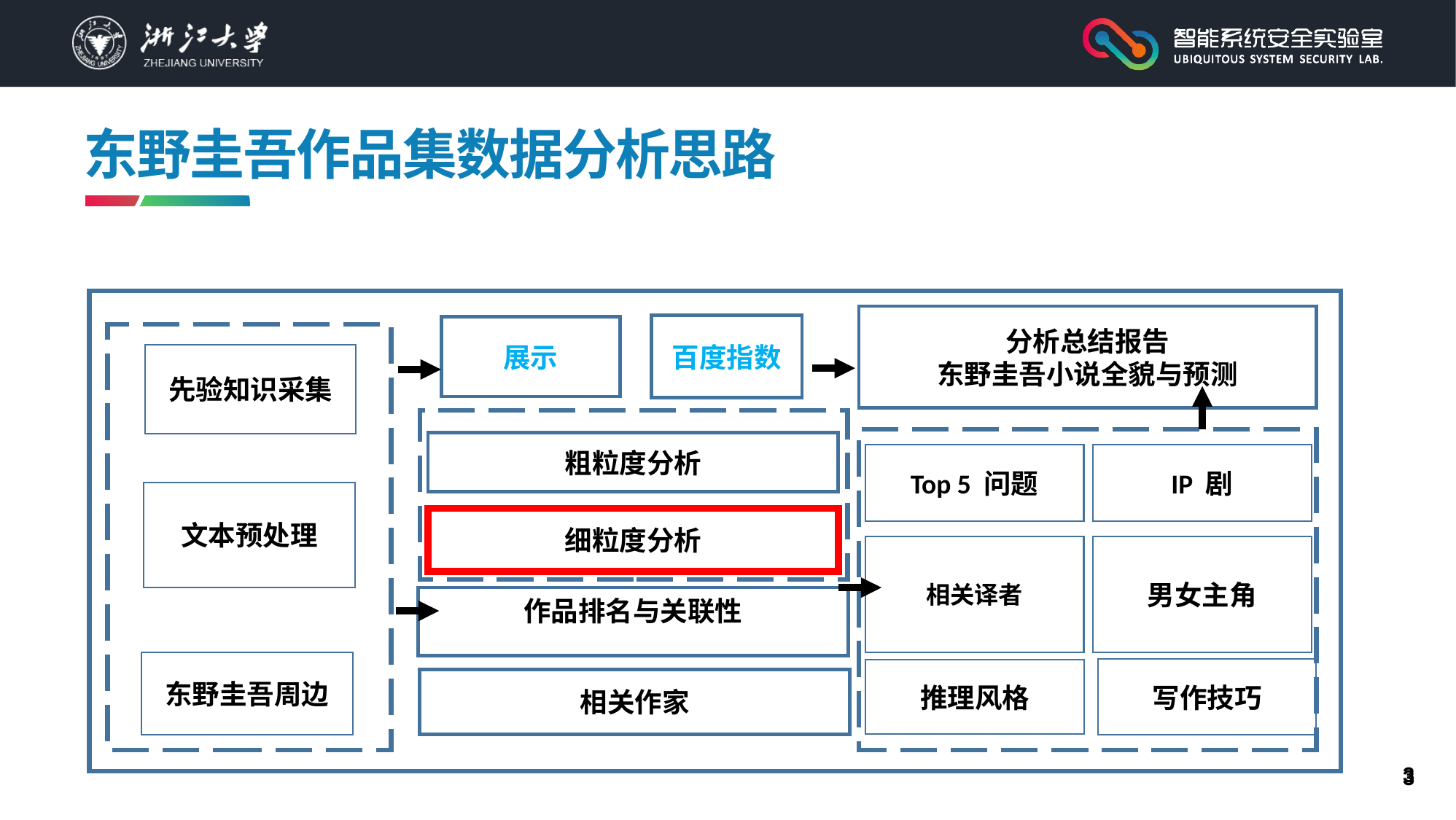

# 东野圭吾作品集数据分析思路

分析总结报告
东野圭吾小说全貌与预测
百度指数
展示

先验知识采集

粗粒度分析
Top 5 问题
IP 剧
文本预处理
细粒度分析
男女主角
相关译者
作品排名与关联性

东野圭吾周边
写作技巧
推理风格
相关作家
3
3